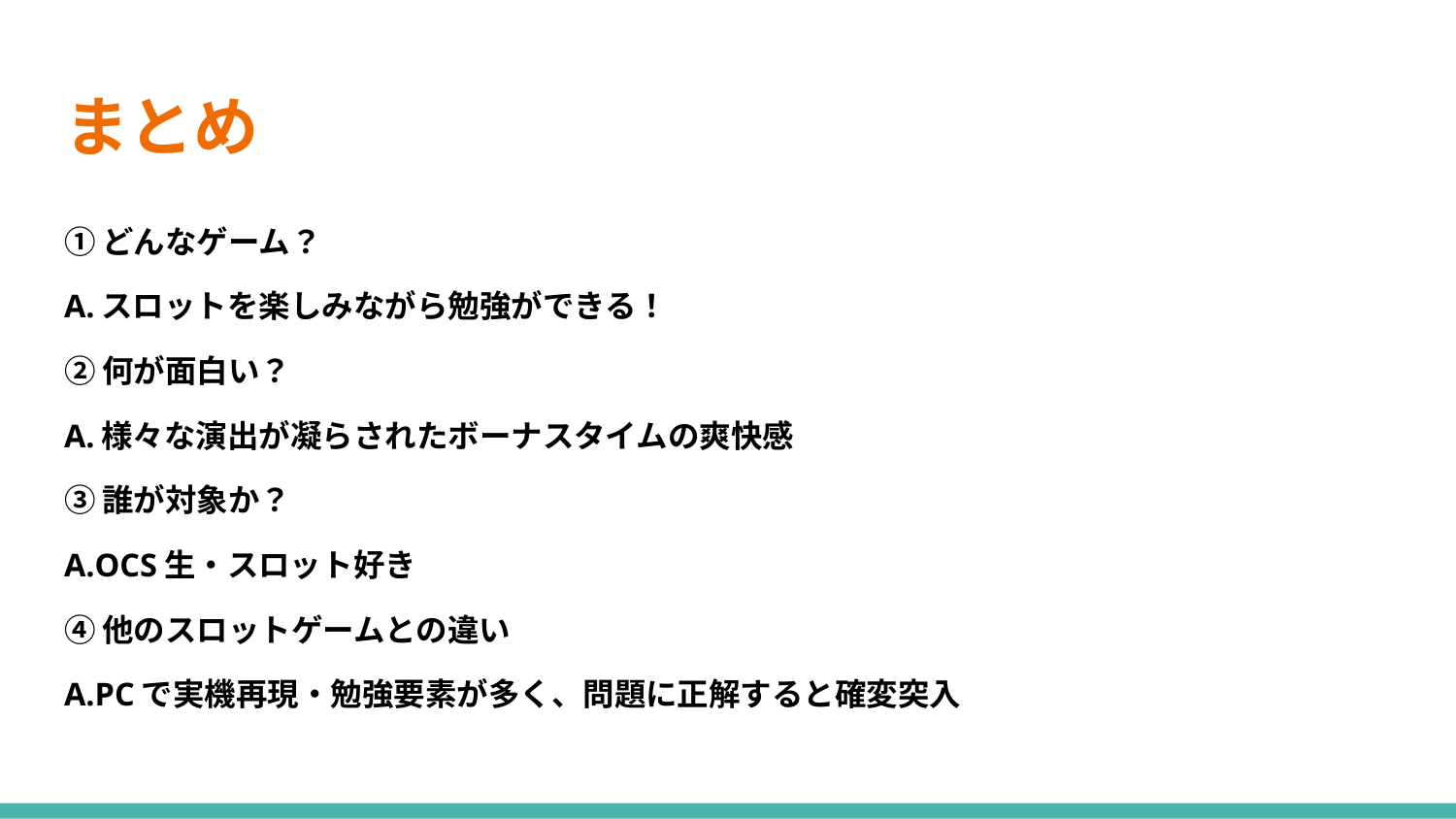

# まとめ
①どんなゲーム？
A.スロットを楽しみながら勉強ができる！
②何が面白い？
A.様々な演出が凝らされたボーナスタイムの爽快感
③誰が対象か？
A.OCS生・スロット好き
④他のスロットゲームとの違い
A.PCで実機再現・勉強要素が多く、問題に正解すると確変突入